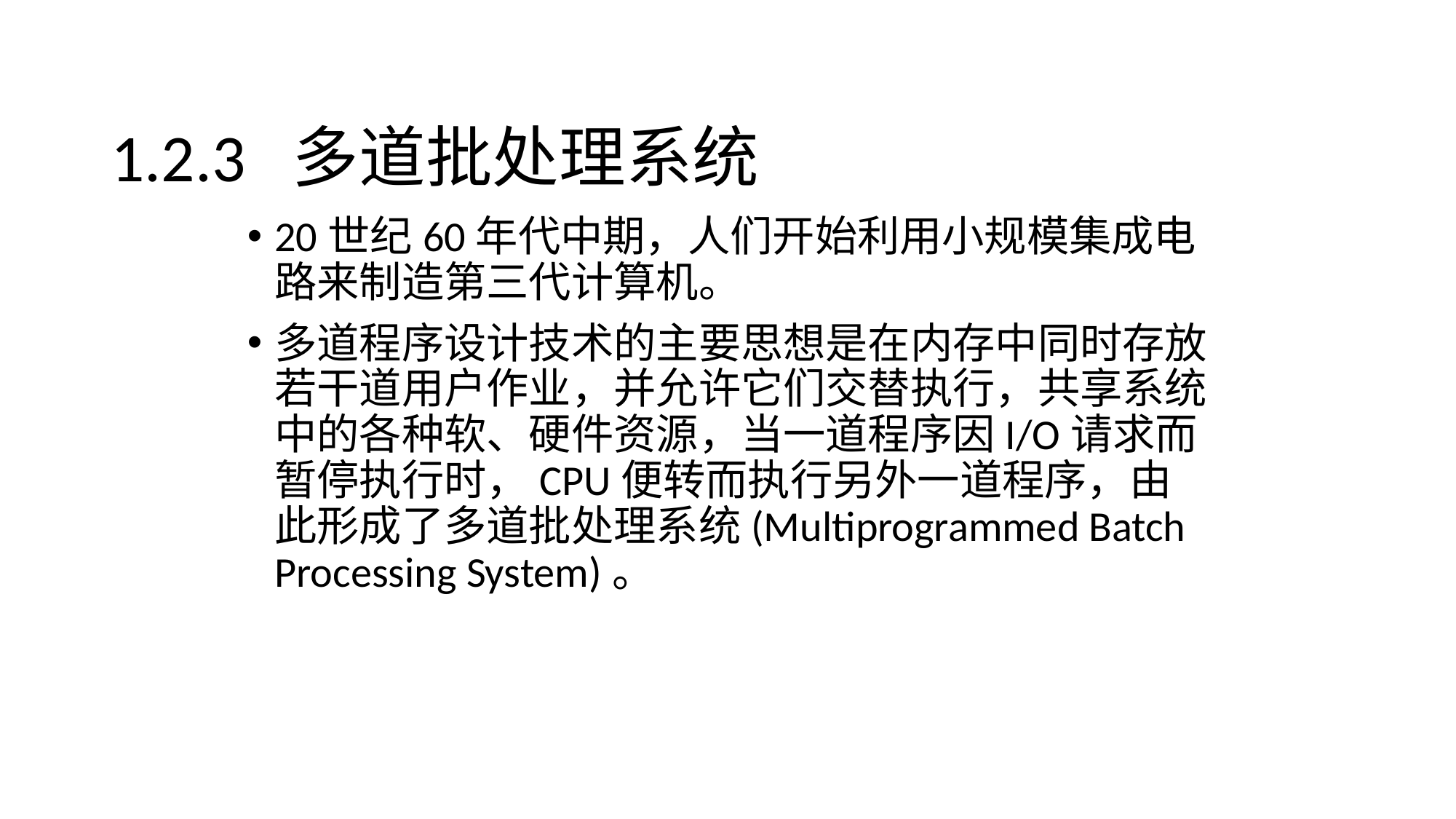

# 1.2.3  多道批处理系统
20世纪60年代中期，人们开始利用小规模集成电路来制造第三代计算机。
多道程序设计技术的主要思想是在内存中同时存放若干道用户作业，并允许它们交替执行，共享系统中的各种软、硬件资源，当一道程序因I/O请求而暂停执行时，CPU便转而执行另外一道程序，由此形成了多道批处理系统(Multiprogrammed Batch Processing System)。
5